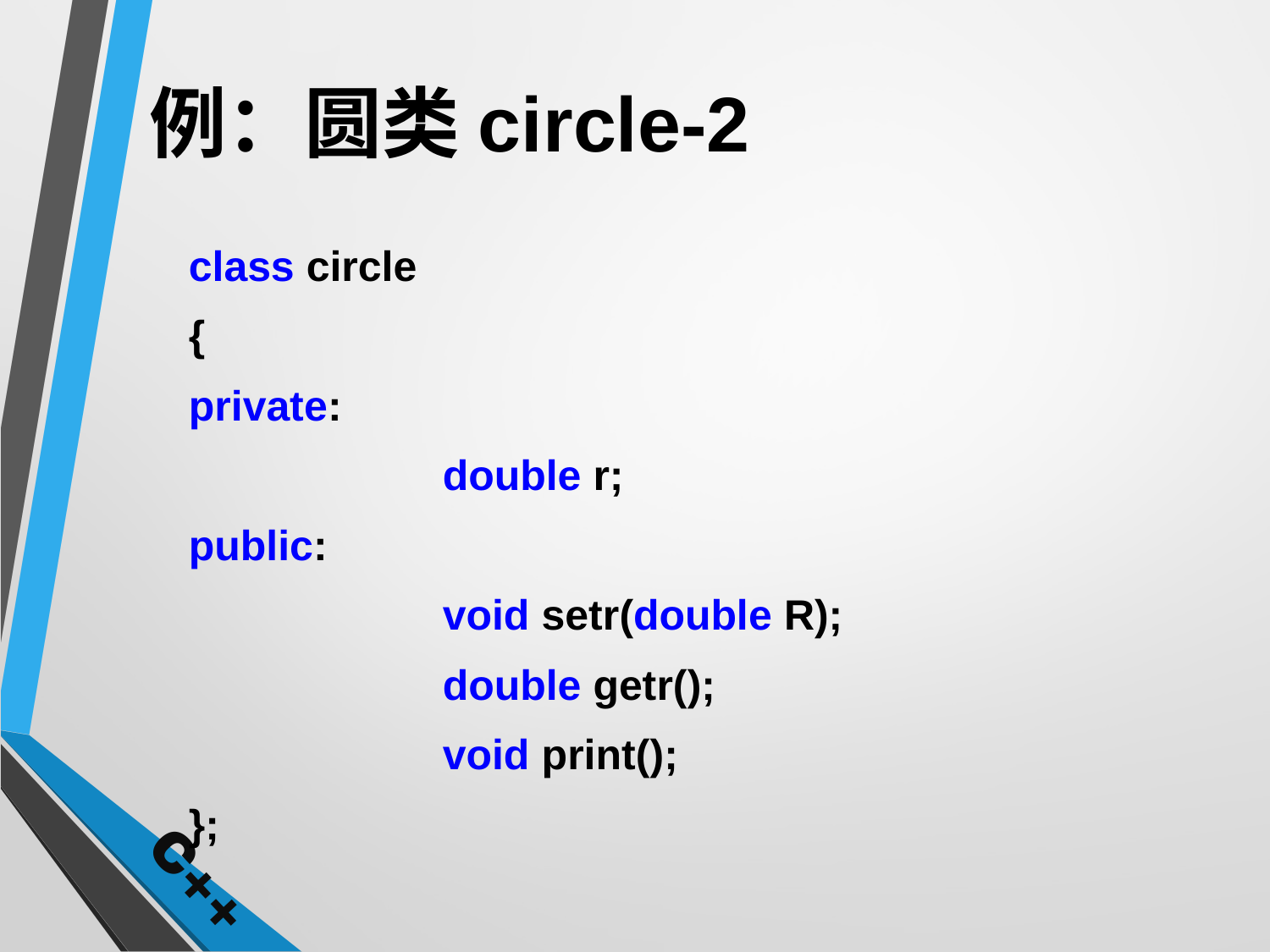

# 例：圆类circle-2
	class circle
	{
	private:
			double r;
	public:
			void setr(double R);
			double getr();
			void print();
	};